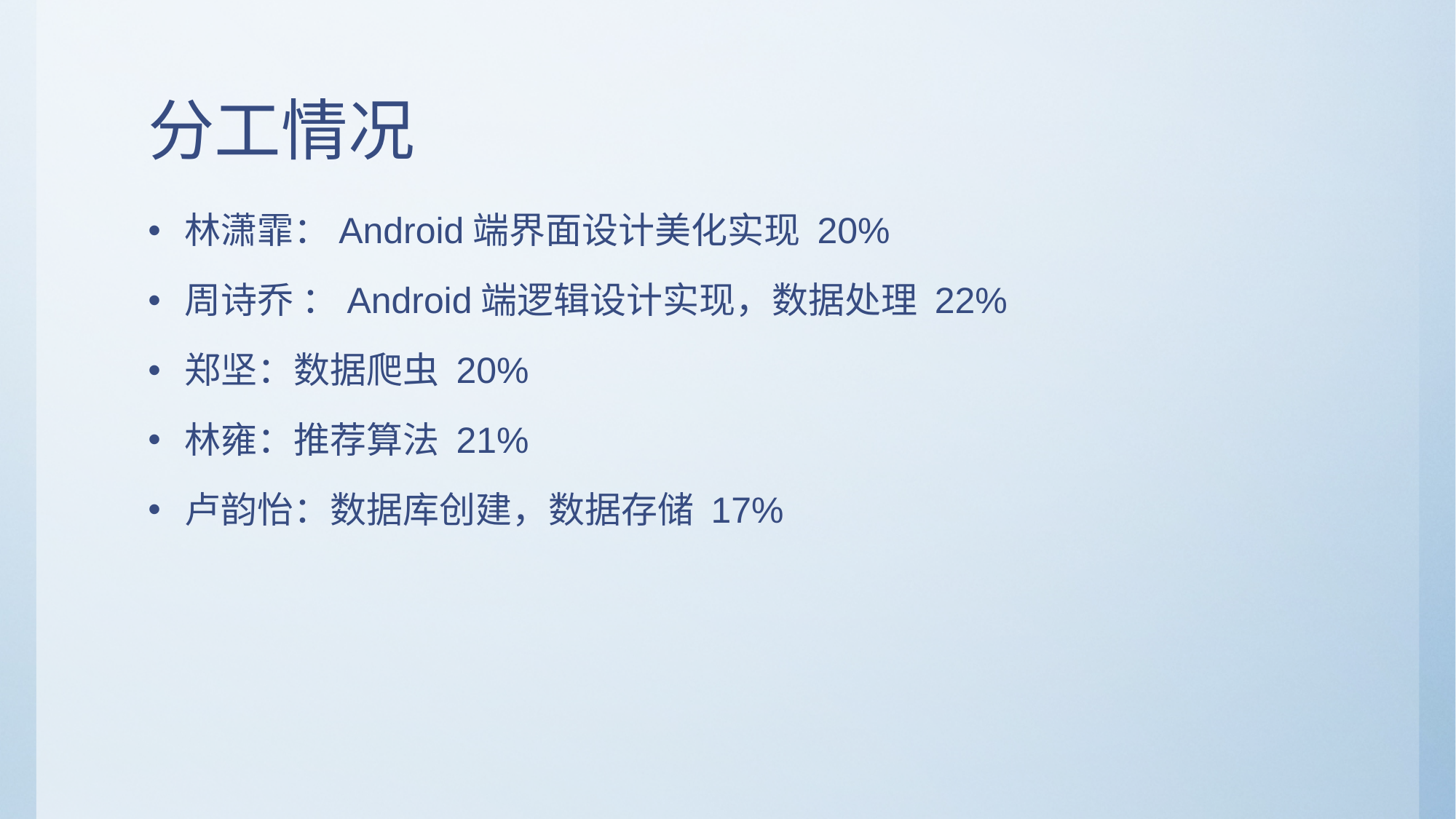

# 分工情况
林潇霏：Android端界面设计美化实现 20%
周诗乔 ：Android端逻辑设计实现，数据处理 22%
郑坚：数据爬虫 20%
林雍：推荐算法 21%
卢韵怡：数据库创建，数据存储 17%